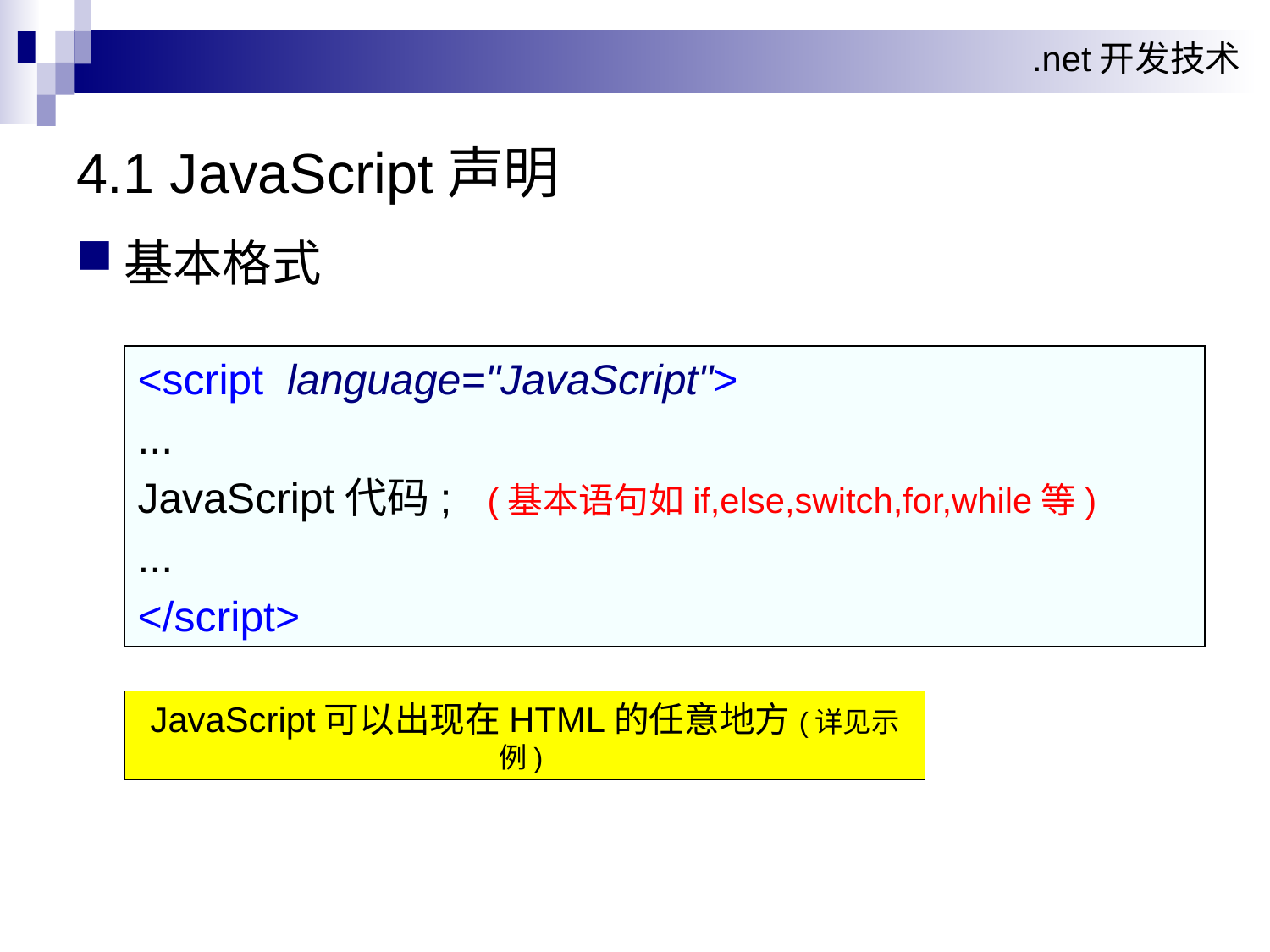

4.1 JavaScript声明
基本格式
<script  language="JavaScript">
...
JavaScript代码;   (基本语句如if,else,switch,for,while等)
...
</script>
JavaScript可以出现在HTML的任意地方(详见示例)